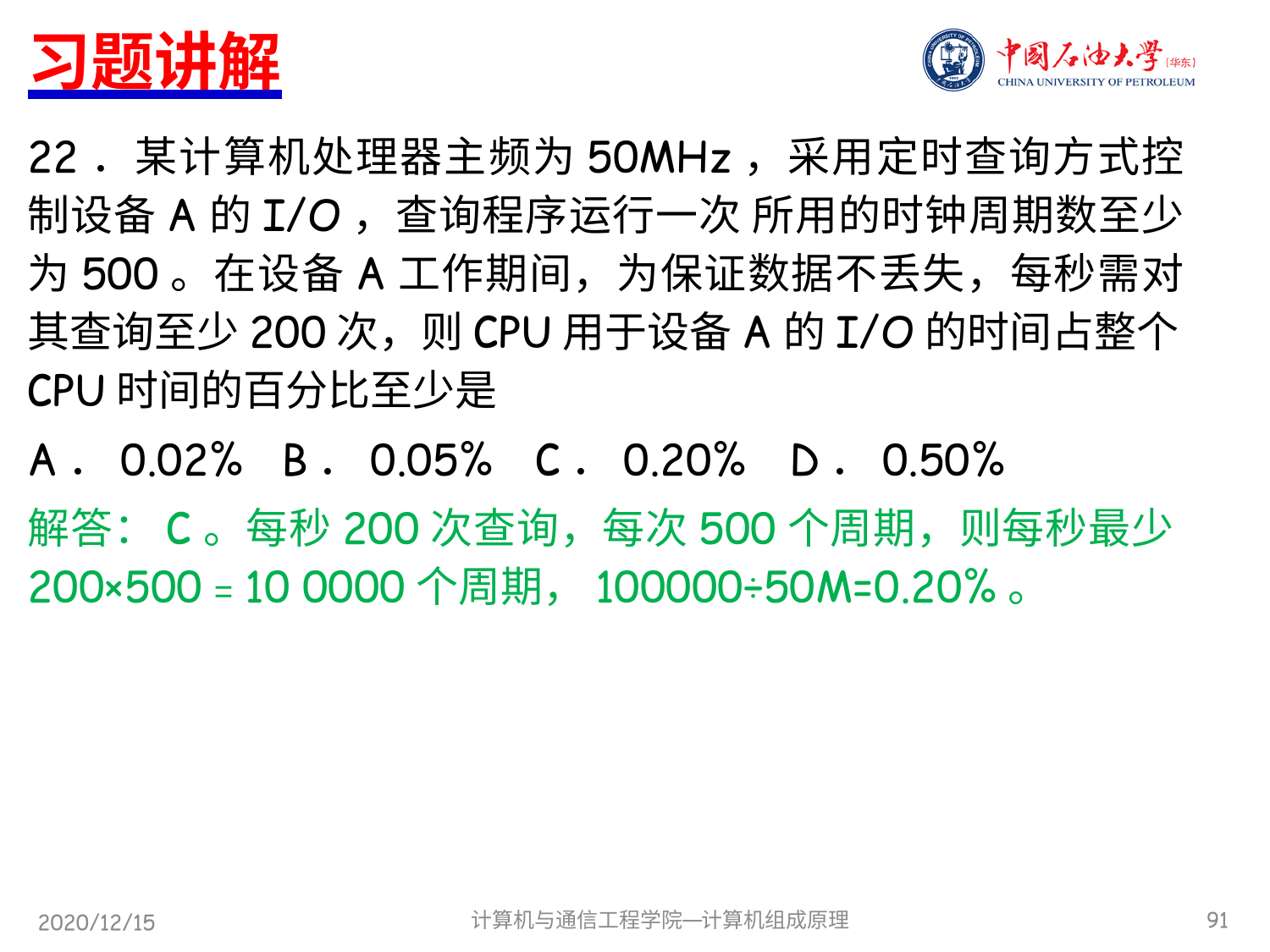

# 习题讲解
22．某计算机处理器主频为50MHz，采用定时查询方式控制设备A的I/O，查询程序运行一次 所用的时钟周期数至少为500。在设备A工作期间，为保证数据不丢失，每秒需对其查询至少200次，则CPU用于设备A的I/O的时间占整个CPU时间的百分比至少是
A．0.02%	B．0.05%	C．0.20%	D．0.50%
解答：C。每秒200次查询，每次500个周期，则每秒最少200×500﹦10 0000个周期，100000÷50M=0.20%。
计算机与通信工程学院—计算机组成原理
91
2020/12/15